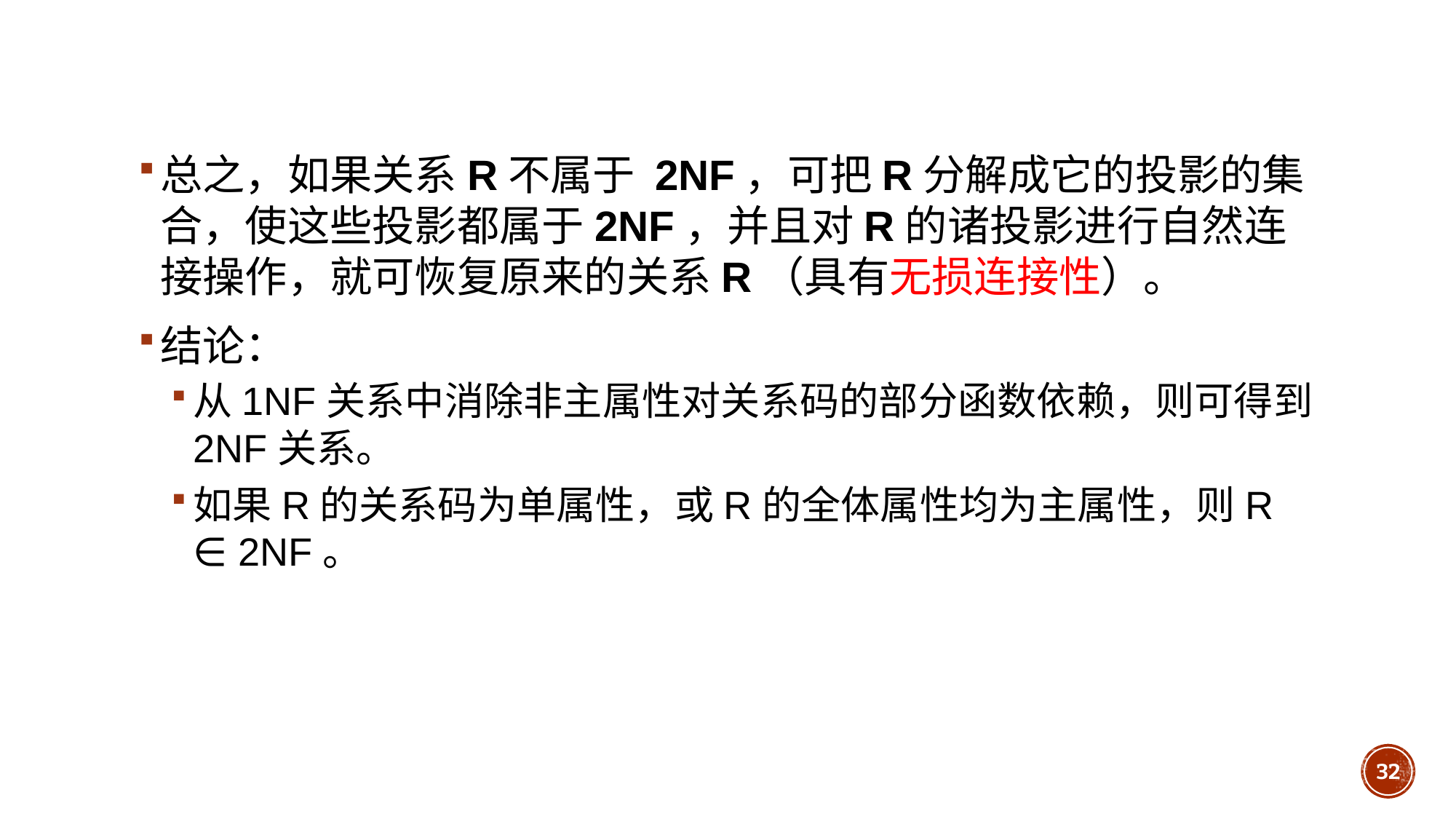

#
总之，如果关系R不属于 2NF，可把R分解成它的投影的集合，使这些投影都属于2NF，并且对R的诸投影进行自然连接操作，就可恢复原来的关系R（具有无损连接性）。
结论：
从1NF关系中消除非主属性对关系码的部分函数依赖，则可得到2NF关系。
如果R的关系码为单属性，或R的全体属性均为主属性，则R ∈ 2NF。
32